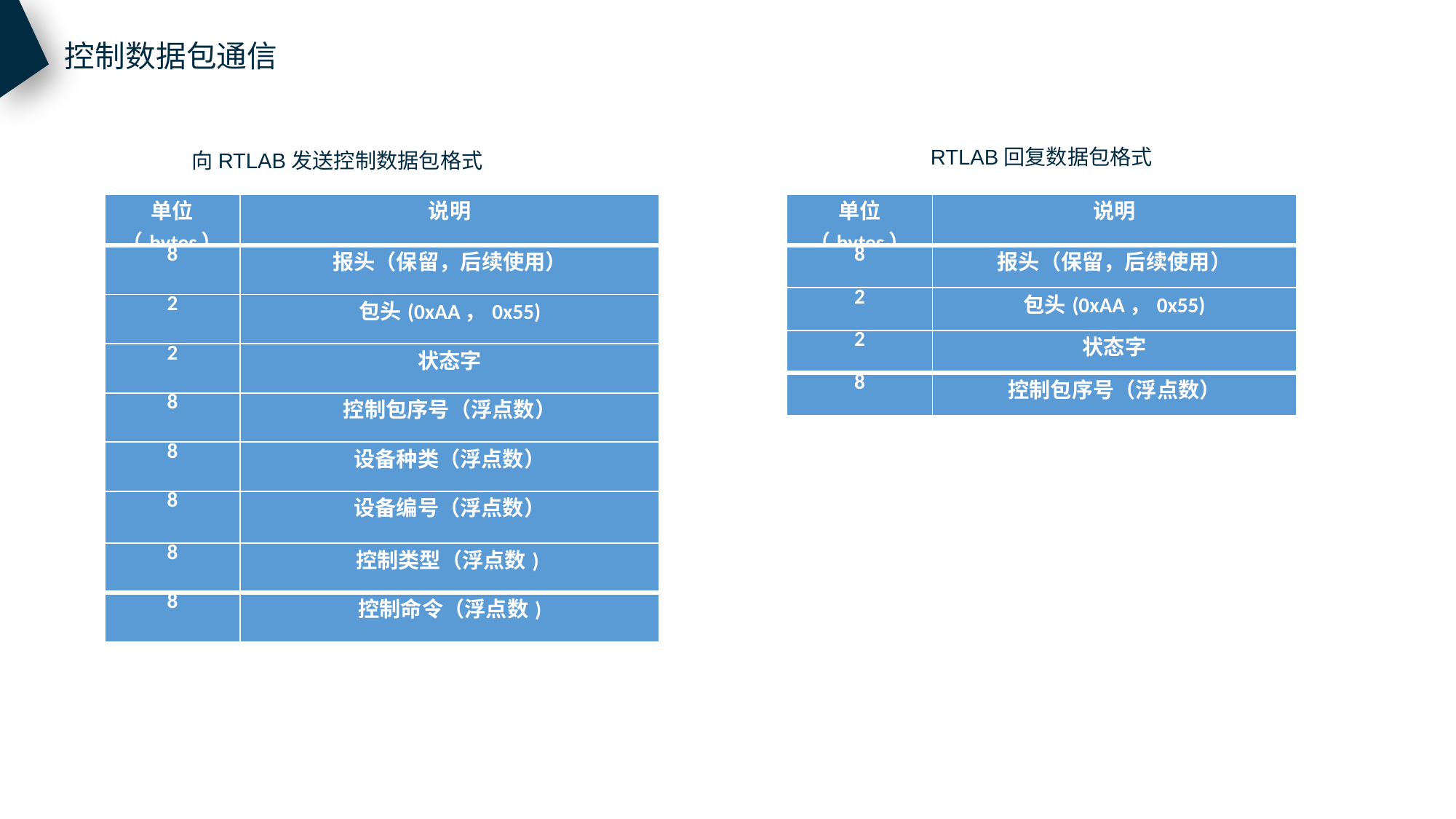

控制数据包通信
RTLAB回复数据包格式
向RTLAB发送控制数据包格式
| 单位（bytes） | 说明 |
| --- | --- |
| 8 | 报头（保留，后续使用） |
| 2 | 包头(0xAA，0x55) |
| 2 | 状态字 |
| 8 | 控制包序号（浮点数） |
| 8 | 设备种类（浮点数） |
| 8 | 设备编号（浮点数） |
| 8 | 控制类型（浮点数) |
| 8 | 控制命令（浮点数) |
| 单位（bytes） | 说明 |
| --- | --- |
| 8 | 报头（保留，后续使用） |
| 2 | 包头(0xAA，0x55) |
| 2 | 状态字 |
| 8 | 控制包序号（浮点数） |